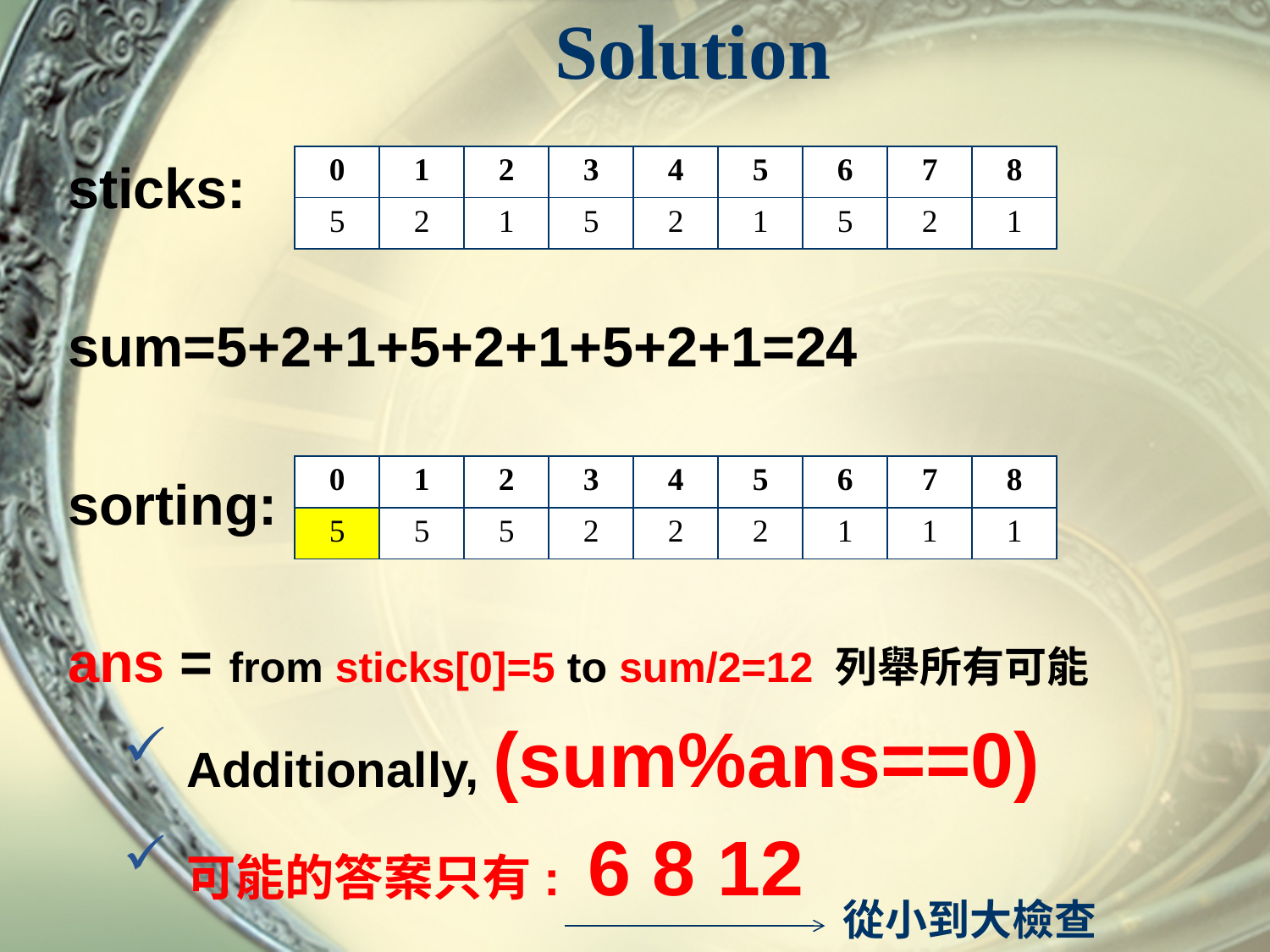

# Solution
sticks:

sum=5+2+1+5+2+1+5+2+1=24

sorting:

ans = from sticks[0]=5 to sum/2=12 列舉所有可能
Additionally, (sum%ans==0)
可能的答案只有:  6 8 12
| 0 | 1 | 2 | 3 | 4 | 5 | 6 | 7 | 8 |
| --- | --- | --- | --- | --- | --- | --- | --- | --- |
| 5 | 2 | 1 | 5 | 2 | 1 | 5 | 2 | 1 |
| 0 | 1 | 2 | 3 | 4 | 5 | 6 | 7 | 8 |
| --- | --- | --- | --- | --- | --- | --- | --- | --- |
| 5 | 5 | 5 | 2 | 2 | 2 | 1 | 1 | 1 |
從小到大檢查